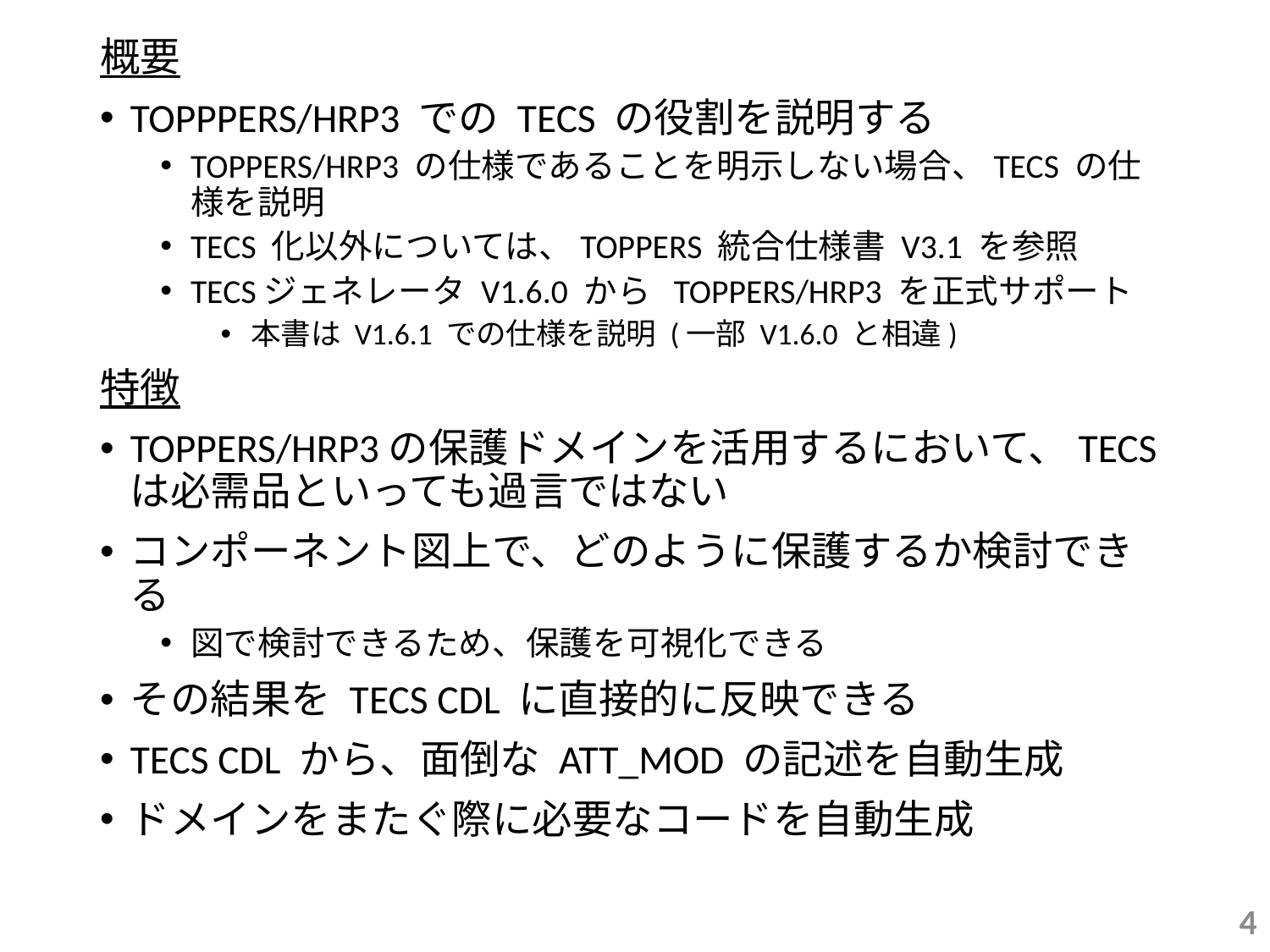

概要
TOPPPERS/HRP3 での TECS の役割を説明する
TOPPERS/HRP3 の仕様であることを明示しない場合、TECS の仕様を説明
TECS 化以外については、TOPPERS 統合仕様書 V3.1 を参照
TECSジェネレータ V1.6.0 から  TOPPERS/HRP3 を正式サポート
本書は V1.6.1 での仕様を説明 (一部 V1.6.0 と相違)
特徴
TOPPERS/HRP3の保護ドメインを活用するにおいて、TECS は必需品といっても過言ではない
コンポーネント図上で、どのように保護するか検討できる
図で検討できるため、保護を可視化できる
その結果を TECS CDL に直接的に反映できる
TECS CDL から、面倒な ATT_MOD の記述を自動生成
ドメインをまたぐ際に必要なコードを自動生成
4